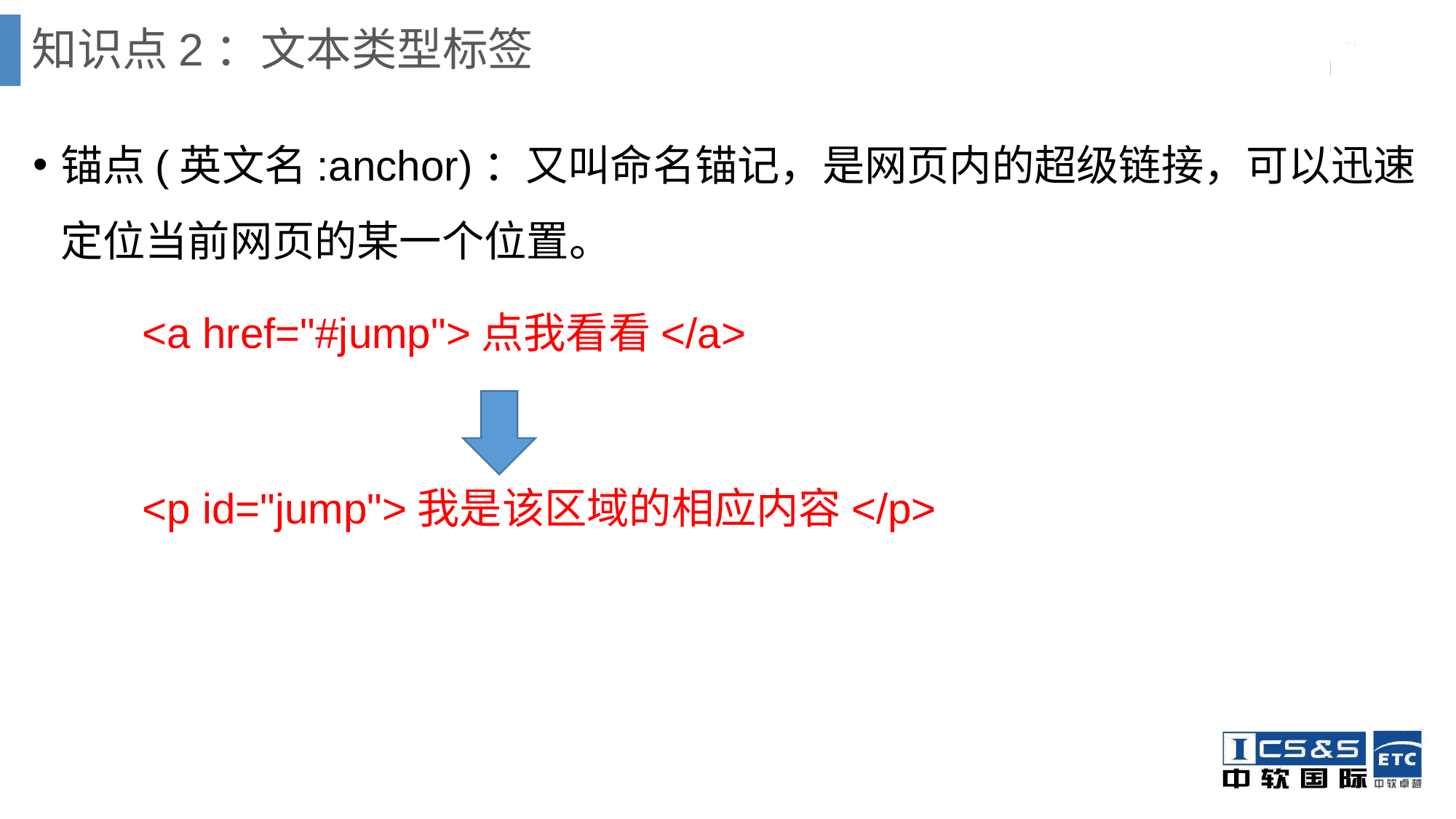

# 知识点2：文本类型标签
锚点(英文名:anchor)：又叫命名锚记，是网页内的超级链接，可以迅速定位当前网页的某一个位置。
	<a href="#jump">点我看看</a>

<p id="jump">我是该区域的相应内容</p>